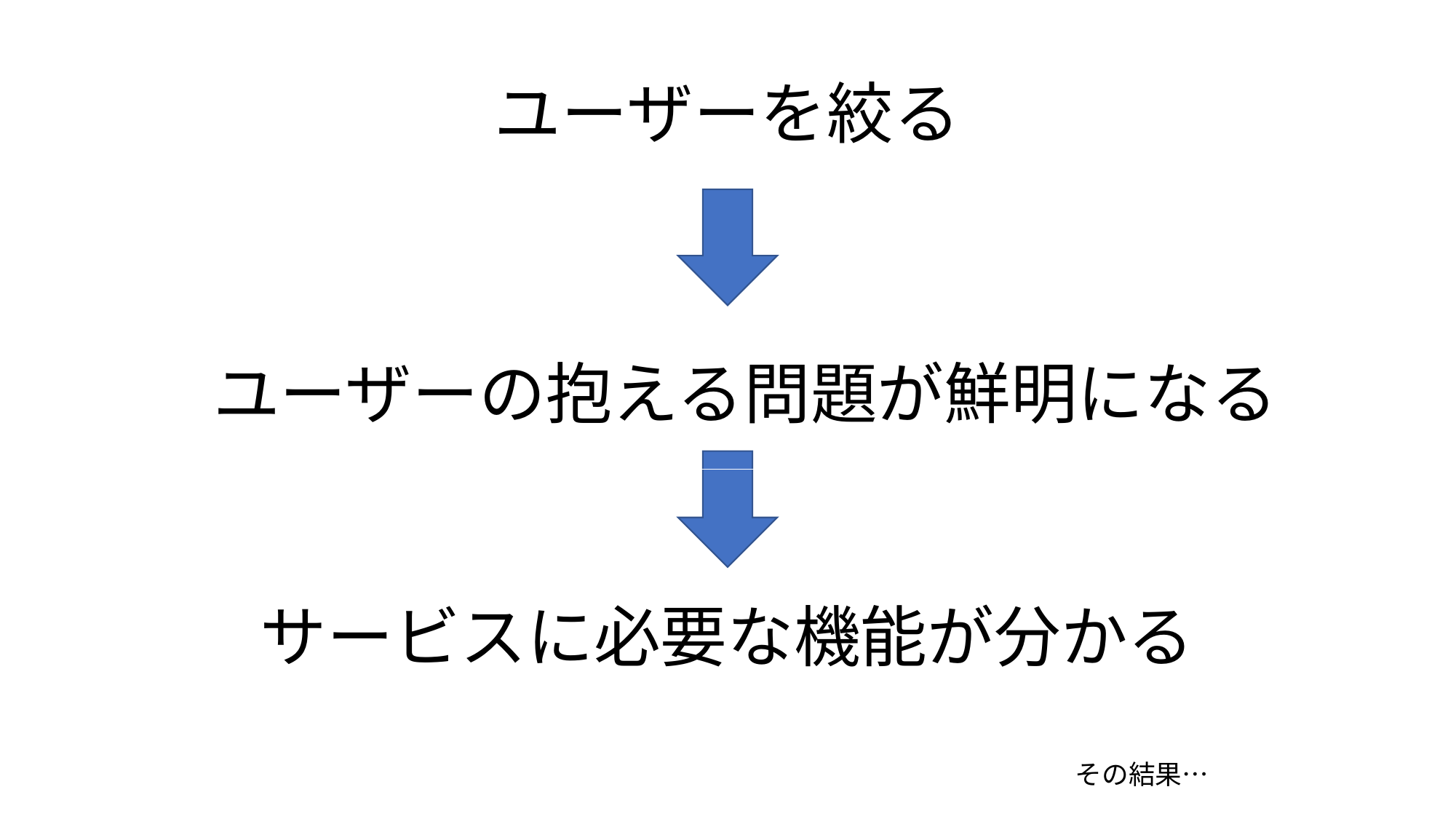

# ユーザーを絞る

ユーザーの抱える問題が鮮明になる

サービスに必要な機能が分かる
その結果…